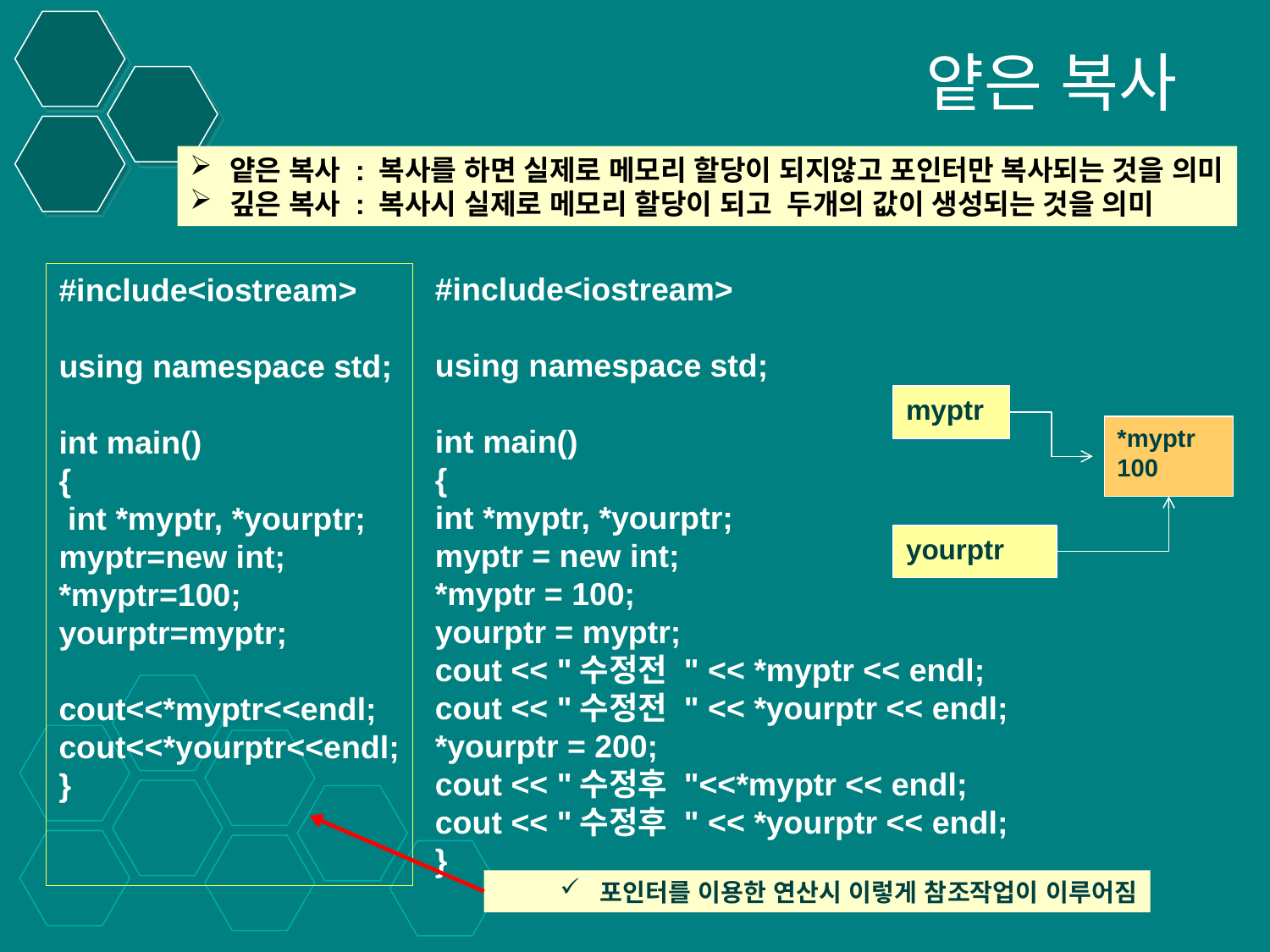

얕은 복사
얕은 복사 : 복사를 하면 실제로 메모리 할당이 되지않고 포인터만 복사되는 것을 의미
깊은 복사 : 복사시 실제로 메모리 할당이 되고  두개의 값이 생성되는 것을 의미
#include<iostream>

using namespace std;

int main()
{
int *myptr, *yourptr;
myptr = new int;
*myptr = 100;
yourptr = myptr;
cout << "수정전 " << *myptr << endl;
cout << "수정전 " << *yourptr << endl;
*yourptr = 200;
cout << "수정후 "<<*myptr << endl;
cout << "수정후 " << *yourptr << endl;
}
#include<iostream>

using namespace std;

int main()
{
 int *myptr, *yourptr;
myptr=new int;
*myptr=100;
yourptr=myptr;

cout<<*myptr<<endl;
cout<<*yourptr<<endl;
}

myptr
*myptr
100
yourptr
포인터를 이용한 연산시 이렇게 참조작업이 이루어짐